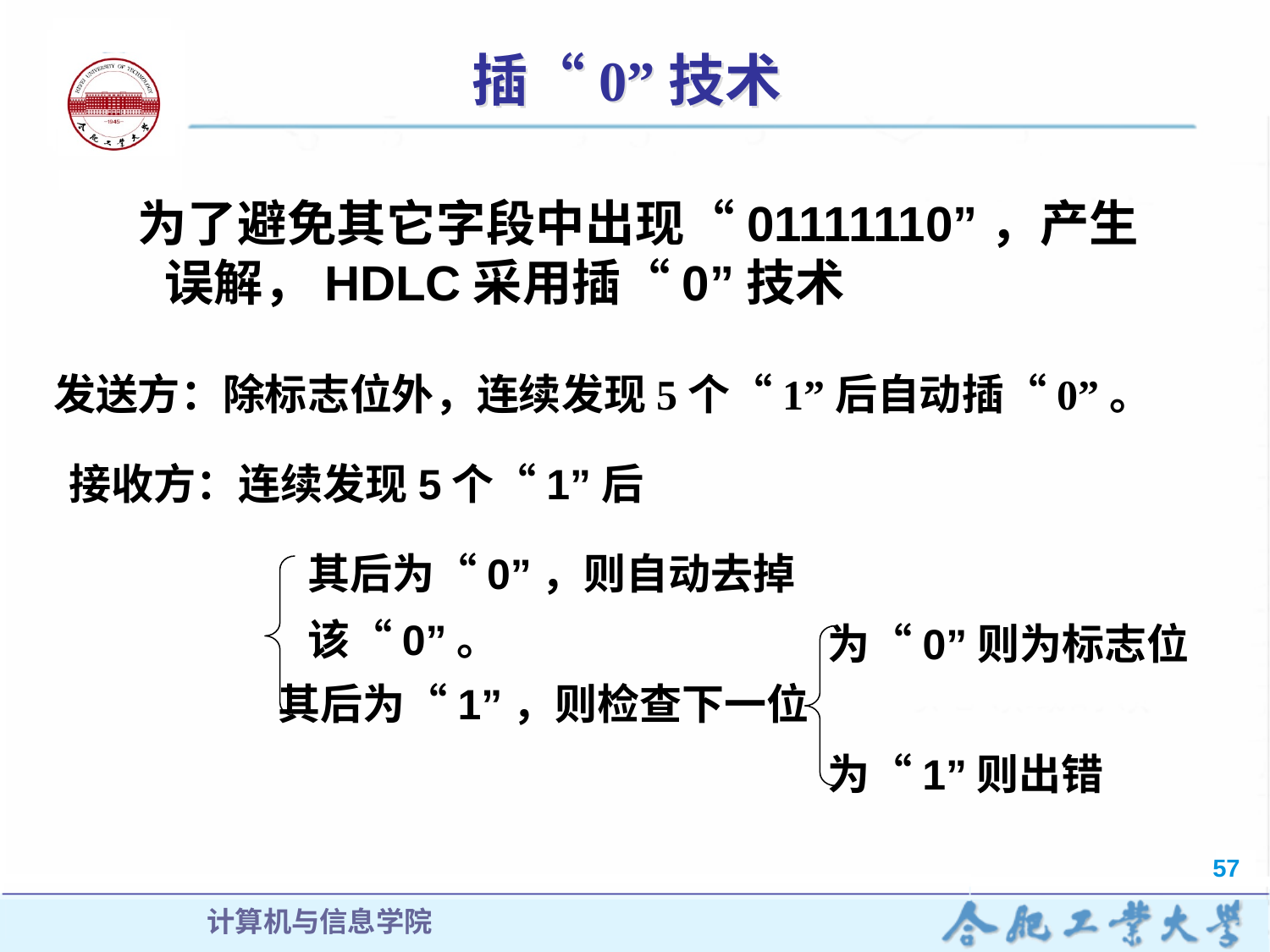

# 插“0”技术
为了避免其它字段中出现“01111110”，产生误解，HDLC采用插“0”技术
 发送方：除标志位外，连续发现5个“1”后自动插“0”。
接收方：连续发现5个“1”后
其后为“0”，则自动去掉该“0”。

为“0”则为标志位

其后为“1”，则检查下一位
为“1”则出错